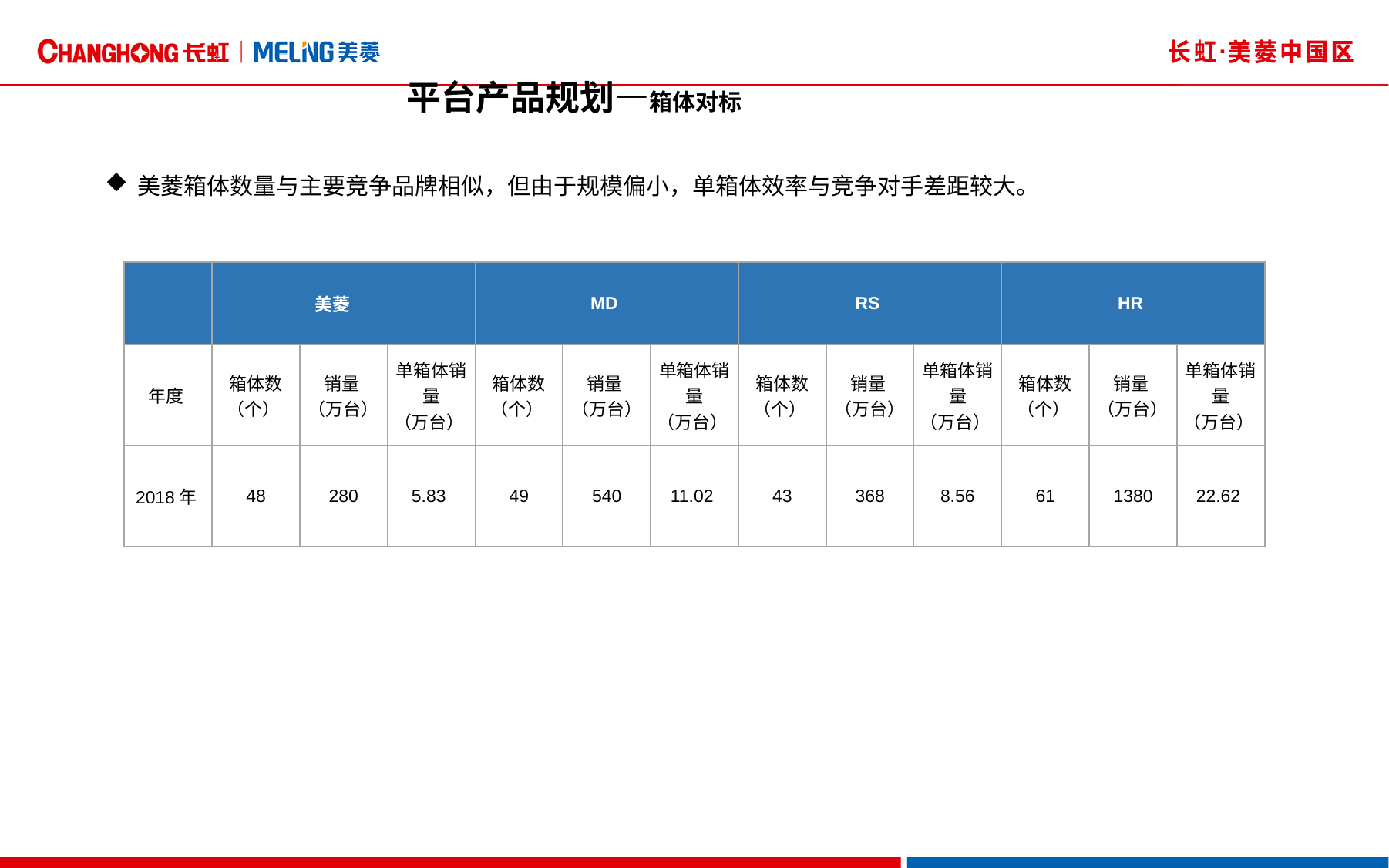

平台产品规划—箱体对标
美菱箱体数量与主要竞争品牌相似，但由于规模偏小，单箱体效率与竞争对手差距较大。
|  | 美菱 |  |  | MD |  |  | RS |  |  | HR |  |  |
| --- | --- | --- | --- | --- | --- | --- | --- | --- | --- | --- | --- | --- |
| 年度 | 箱体数 （个） | 销量 （万台） | 单箱体销量 （万台） | 箱体数 （个） | 销量 （万台） | 单箱体销量 （万台） | 箱体数 （个） | 销量 （万台） | 单箱体销量 （万台） | 箱体数 （个） | 销量 （万台） | 单箱体销量 （万台） |
| 2018年 | 48 | 280 | 5.83 | 49 | 540 | 11.02 | 43 | 368 | 8.56 | 61 | 1380 | 22.62 |